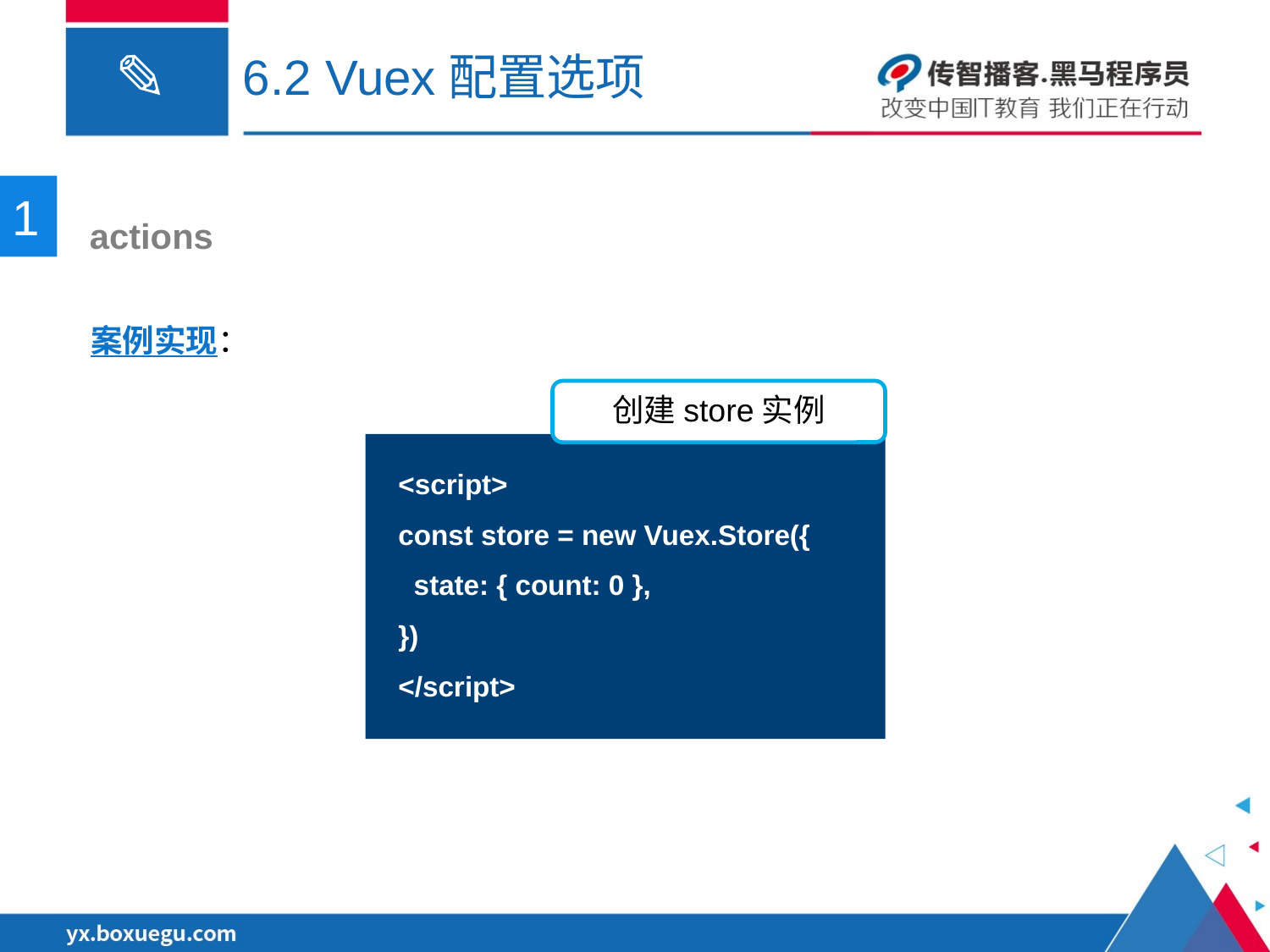

# 6.2 Vuex配置选项

1
  actions
案例实现：
创建store实例

<script>
const store = new Vuex.Store({
  state: { count: 0 },
})
</script>